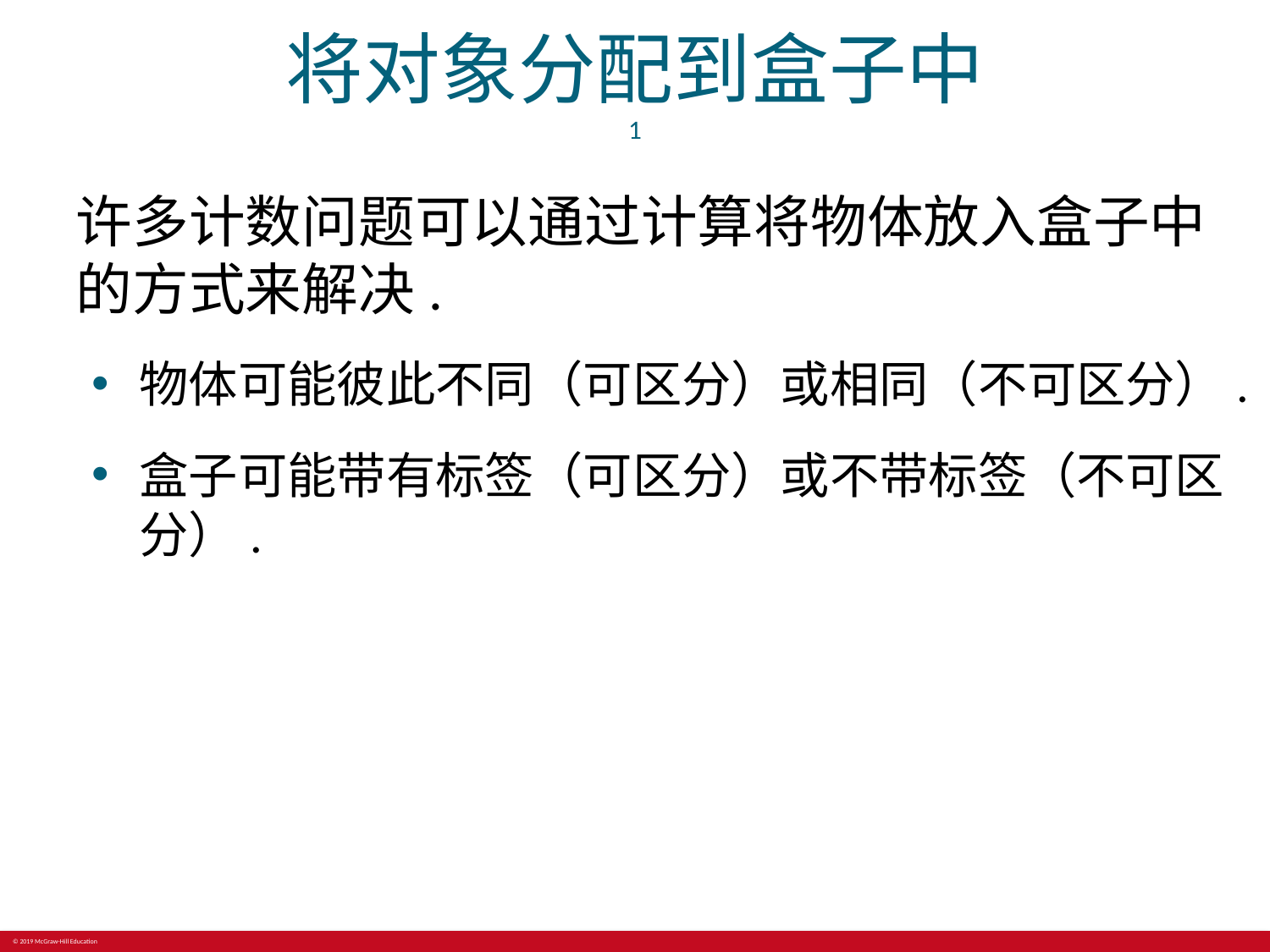

# 将对象分配到盒子中 1
许多计数问题可以通过计算将物体放入盒子中的方式来解决.
物体可能彼此不同（可区分）或相同（不可区分）.
盒子可能带有标签（可区分）或不带标签（不可区分）.